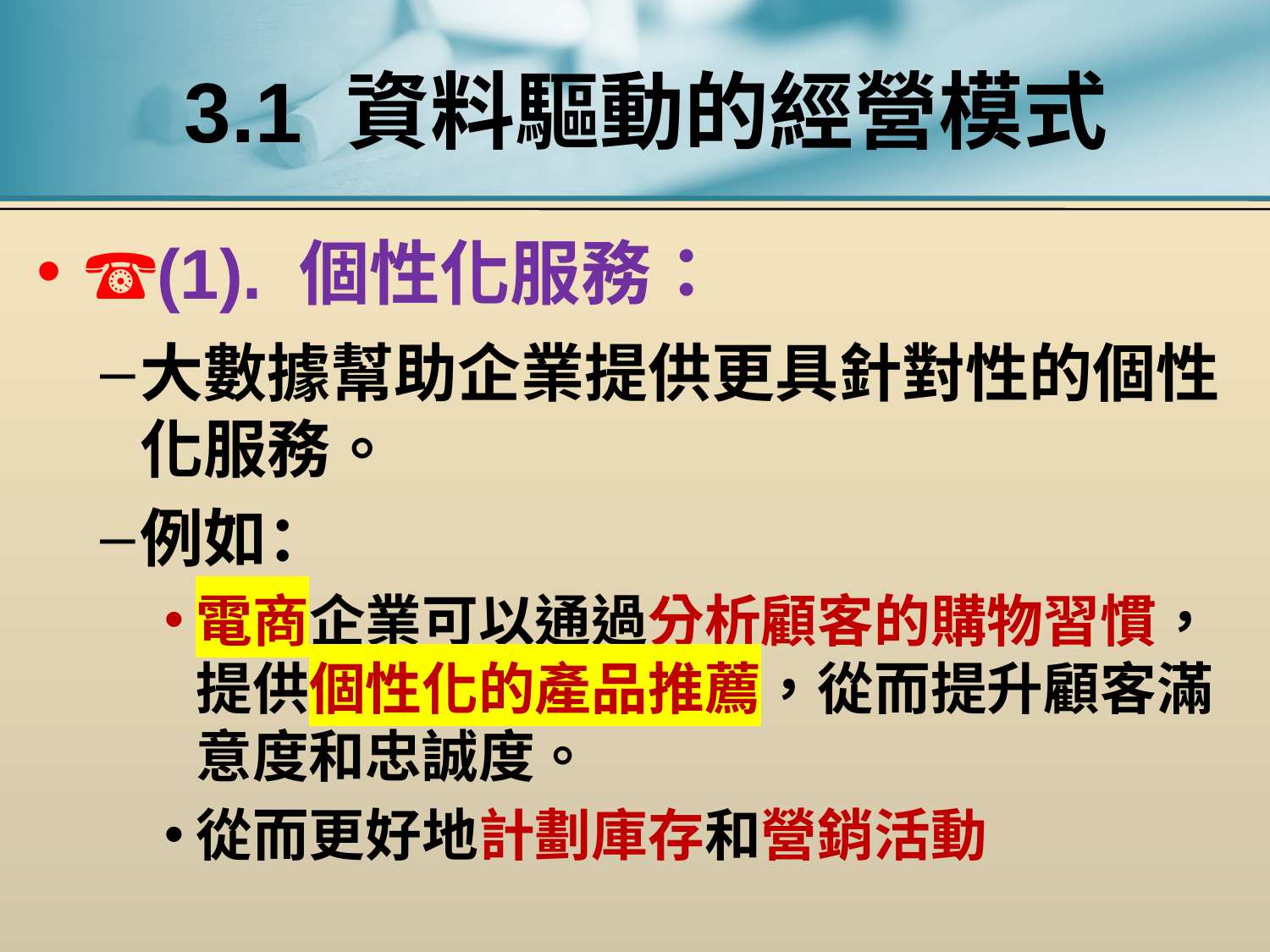

# 3.1 資料驅動的經營模式
☎(1). 個性化服務：
大數據幫助企業提供更具針對性的個性化服務。
例如：
電商企業可以通過分析顧客的購物習慣，提供個性化的產品推薦，從而提升顧客滿意度和忠誠度。
從而更好地計劃庫存和營銷活動